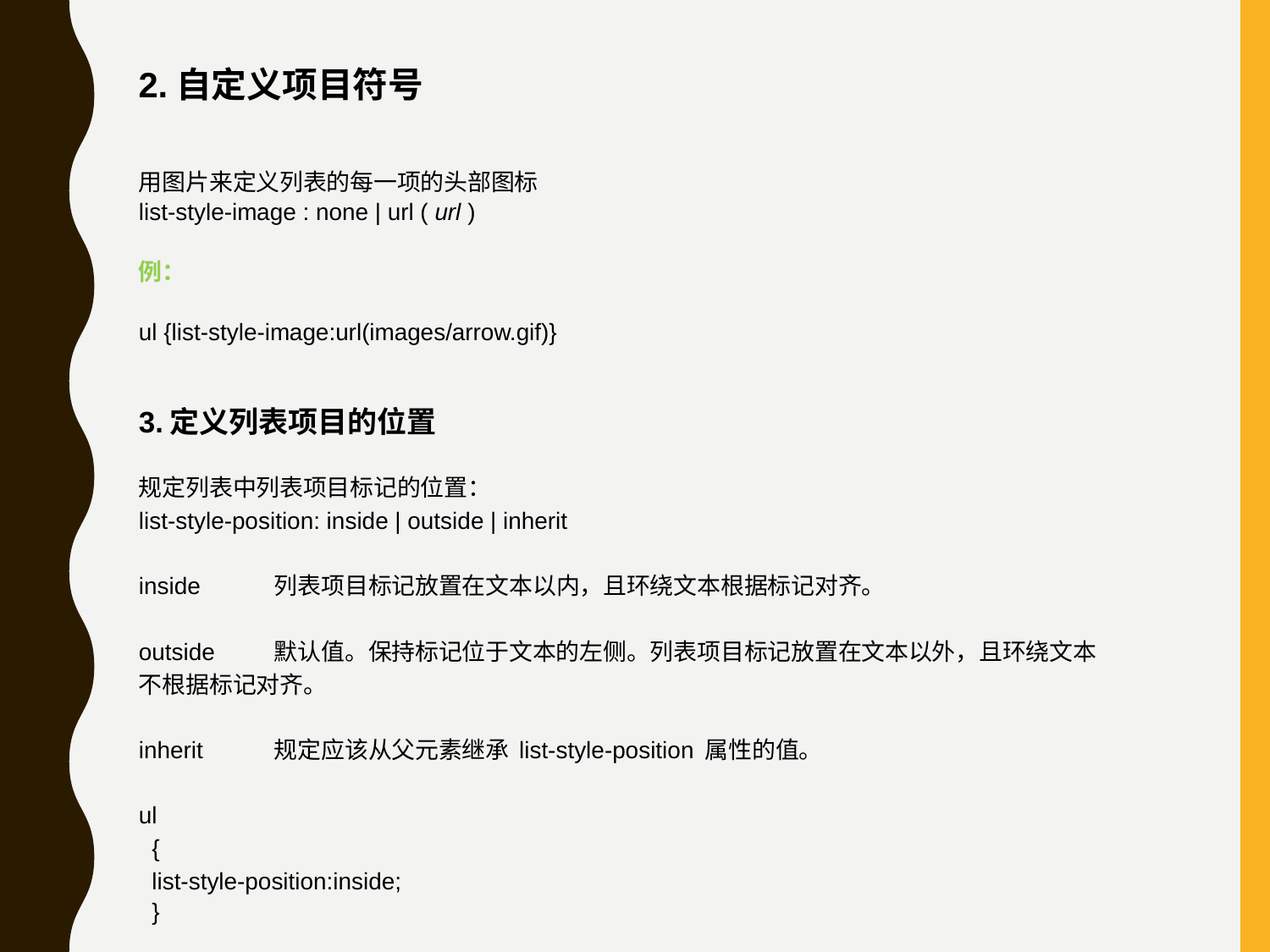

2.自定义项目符号

用图片来定义列表的每一项的头部图标
list-style-image : none | url ( url )

例：

ul {list-style-image:url(images/arrow.gif)}

3.定义列表项目的位置

规定列表中列表项目标记的位置：
list-style-position: inside | outside | inherit

inside 	列表项目标记放置在文本以内，且环绕文本根据标记对齐。

outside 	默认值。保持标记位于文本的左侧。列表项目标记放置在文本以外，且环绕文本
不根据标记对齐。

inherit 	规定应该从父元素继承 list-style-position 属性的值。

ul
  {
  list-style-position:inside;
  }